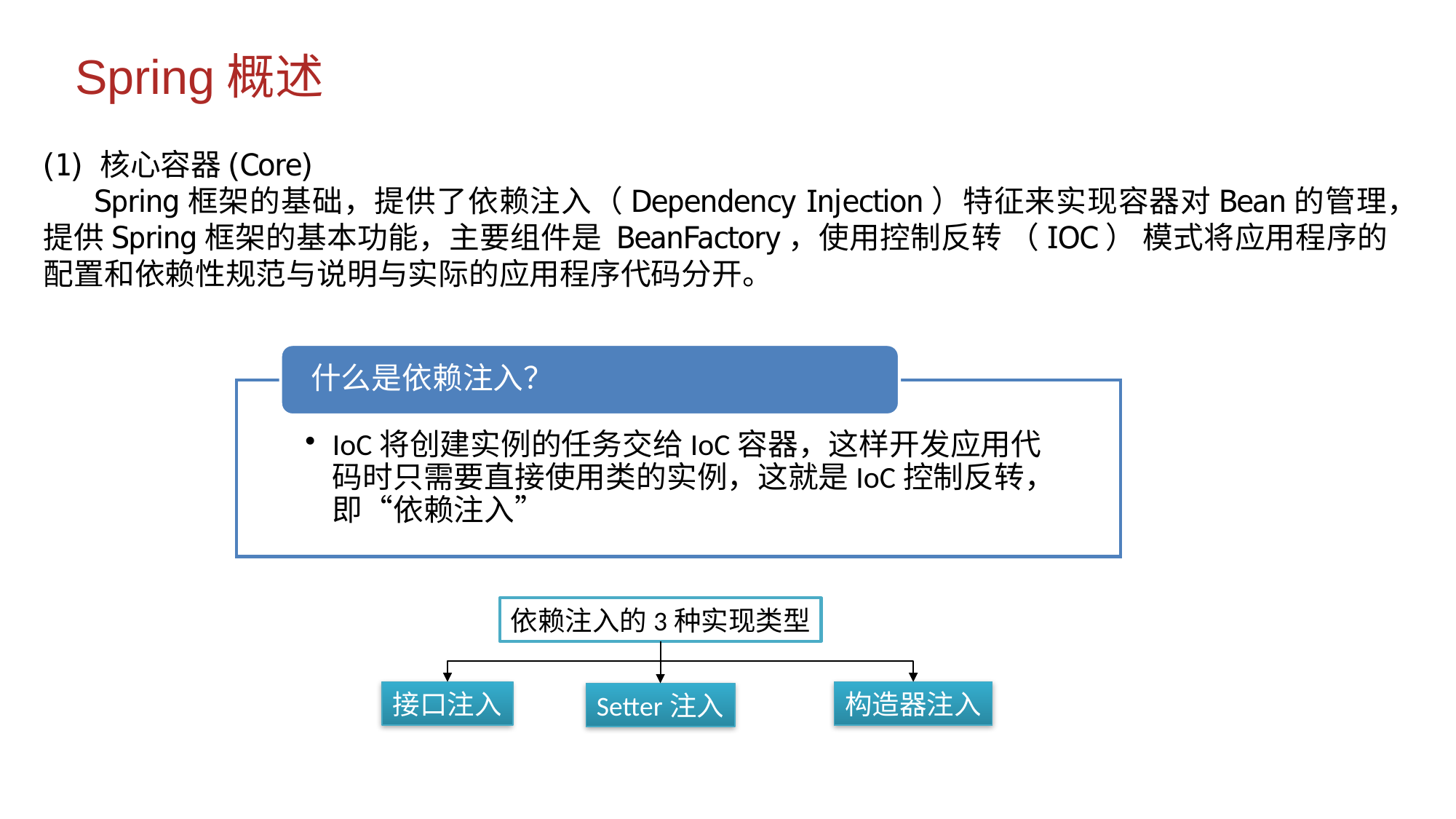

Spring概述
(1) 核心容器(Core)
     Spring框架的基础，提供了依赖注入（Dependency Injection）特征来实现容器对Bean的管理，提供Spring框架的基本功能，主要组件是 BeanFactory，使用控制反转 （IOC） 模式将应用程序的配置和依赖性规范与说明与实际的应用程序代码分开。
IoC将创建实例的任务交给IoC容器，这样开发应用代码时只需要直接使用类的实例，这就是IoC控制反转，即“依赖注入”
什么是依赖注入？
依赖注入的3种实现类型
接口注入
构造器注入
Setter注入